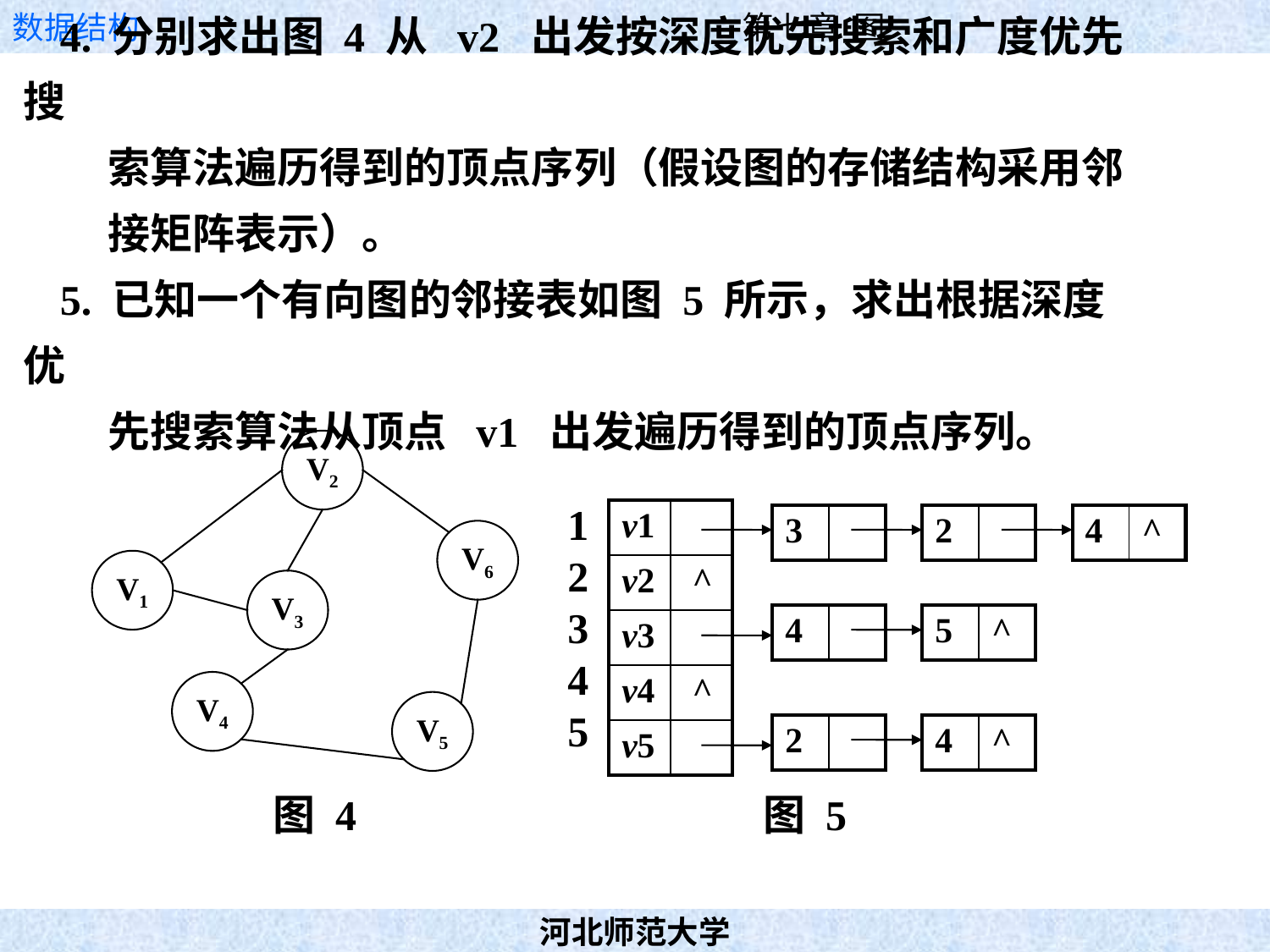

4. 分别求出图 4 从  v2  出发按深度优先搜索和广度优先搜
    索算法遍历得到的顶点序列（假设图的存储结构采用邻
    接矩阵表示）。
5. 已知一个有向图的邻接表如图 5 所示，求出根据深度优
    先搜索算法从顶点  v1  出发遍历得到的顶点序列。
V2
V6
V1
V3
V4
V5
| v1 |  |
| --- | --- |
| v2 | ^ |
| v3 |  |
| v4 | ^ |
| v5 |  |
| 3 |  |
| --- | --- |
| 2 |  |
| --- | --- |
| 4 | ^ |
| --- | --- |
1
2
3
4
5

| 4 |  |
| --- | --- |
| 5 | ^ |
| --- | --- |

| 2 |  |
| --- | --- |
| 4 | ^ |
| --- | --- |

图 4
图 5